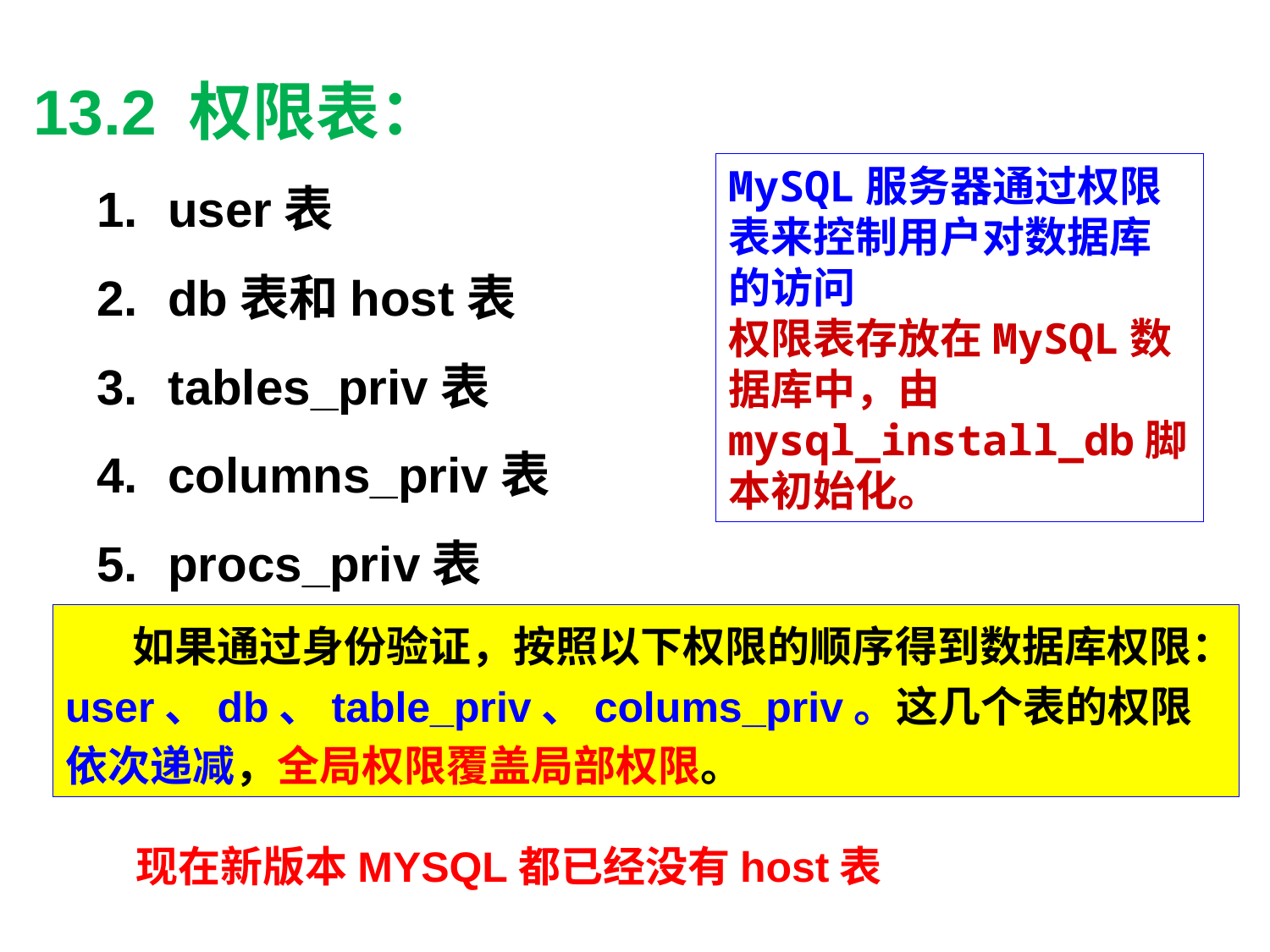

13.2 权限表：
user表
db表和host表
tables_priv表
columns_priv表
procs_priv表
MySQL服务器通过权限表来控制用户对数据库的访问
权限表存放在MySQL数据库中，由mysql_install_db脚本初始化。
      如果通过身份验证，按照以下权限的顺序得到数据库权限：user、db、table_priv、colums_priv。这几个表的权限依次递减，全局权限覆盖局部权限。
现在新版本MYSQL都已经没有host表